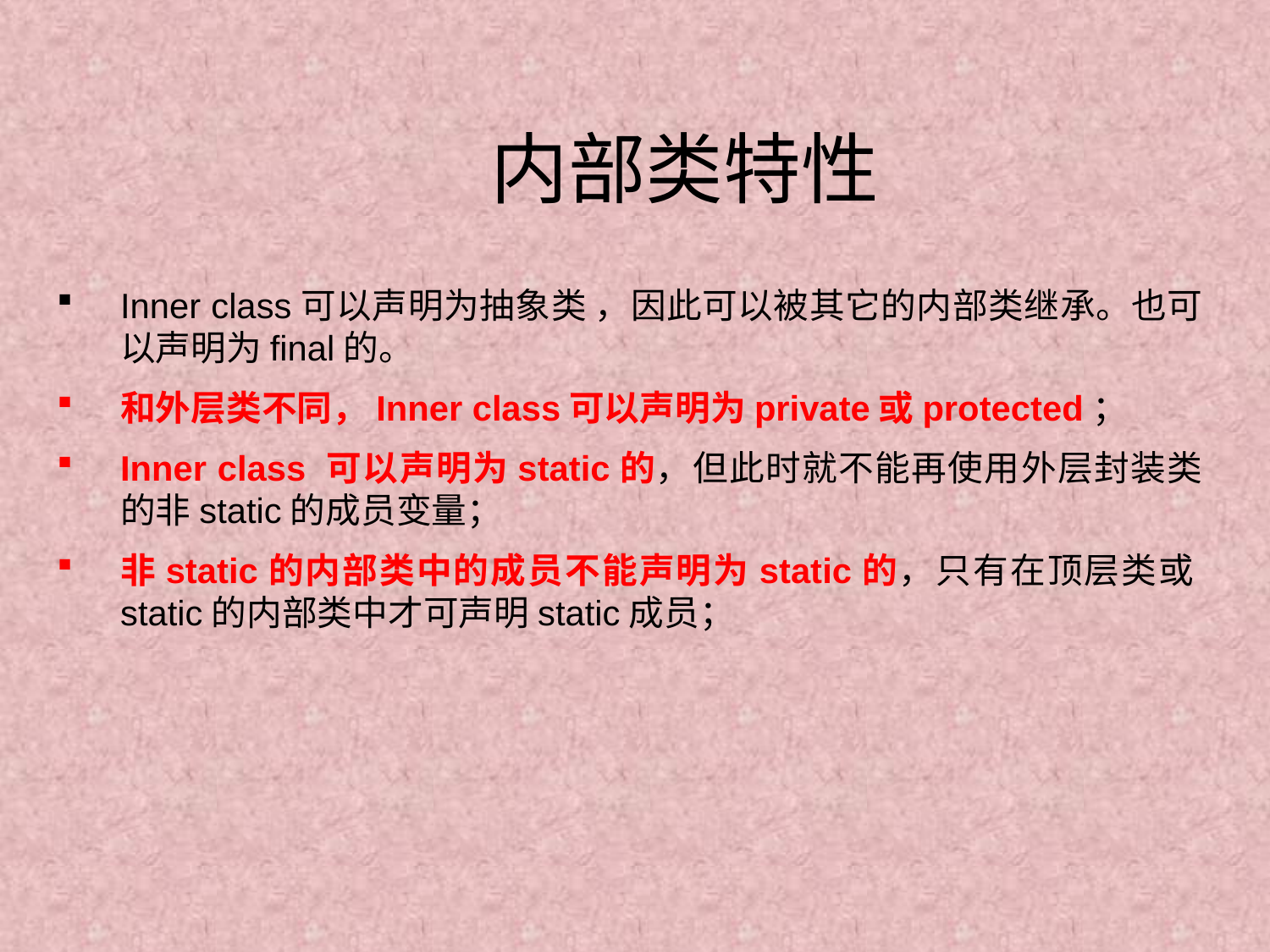

# 内部类特性
Inner class可以声明为抽象类 ，因此可以被其它的内部类继承。也可以声明为final的。
和外层类不同，Inner class可以声明为private或protected；
Inner class 可以声明为static的，但此时就不能再使用外层封装类的非static的成员变量；
非static的内部类中的成员不能声明为static的，只有在顶层类或static的内部类中才可声明static成员；